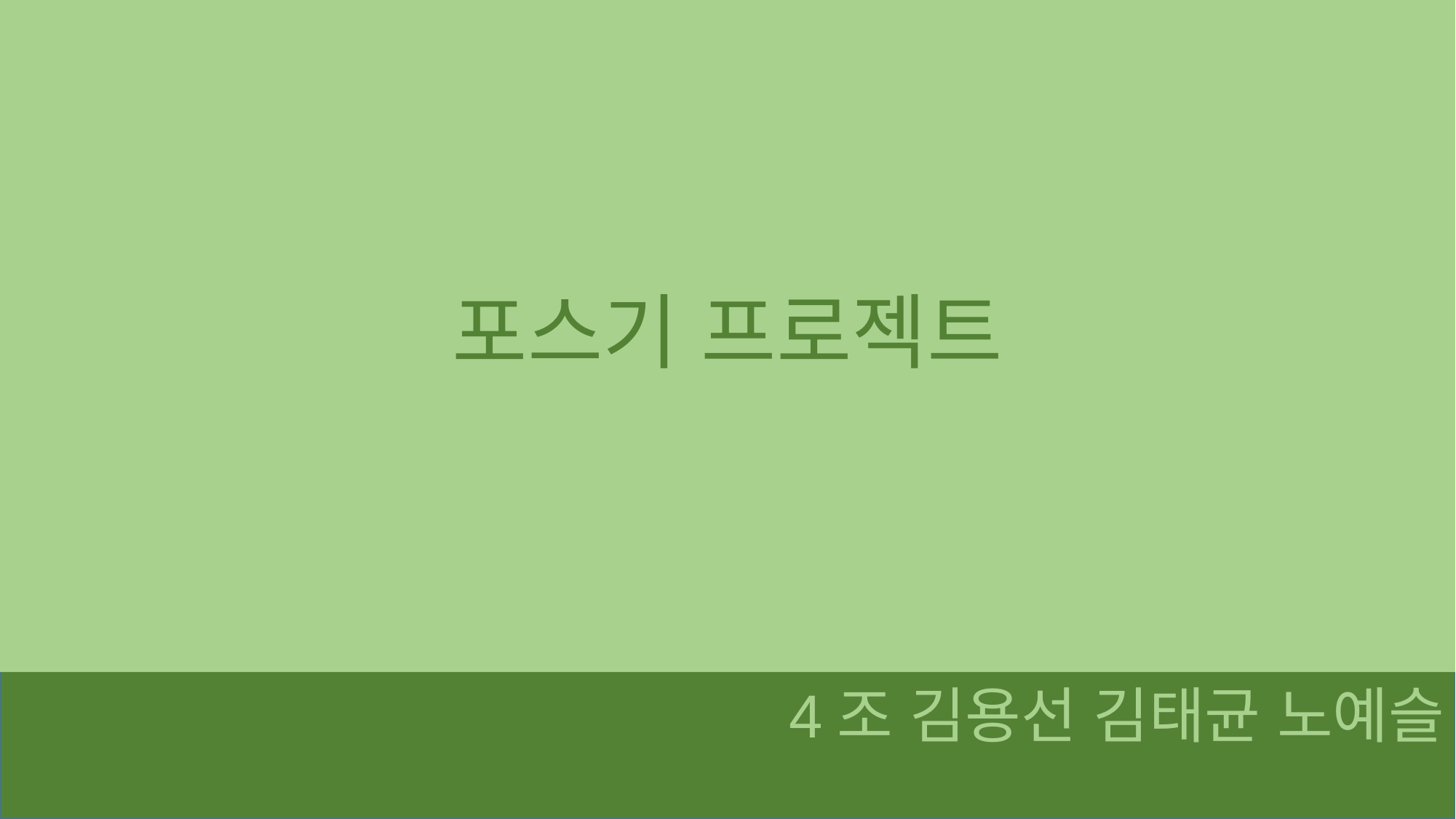

# 포스기 프로젝트
4조 김용선 김태균 노예슬